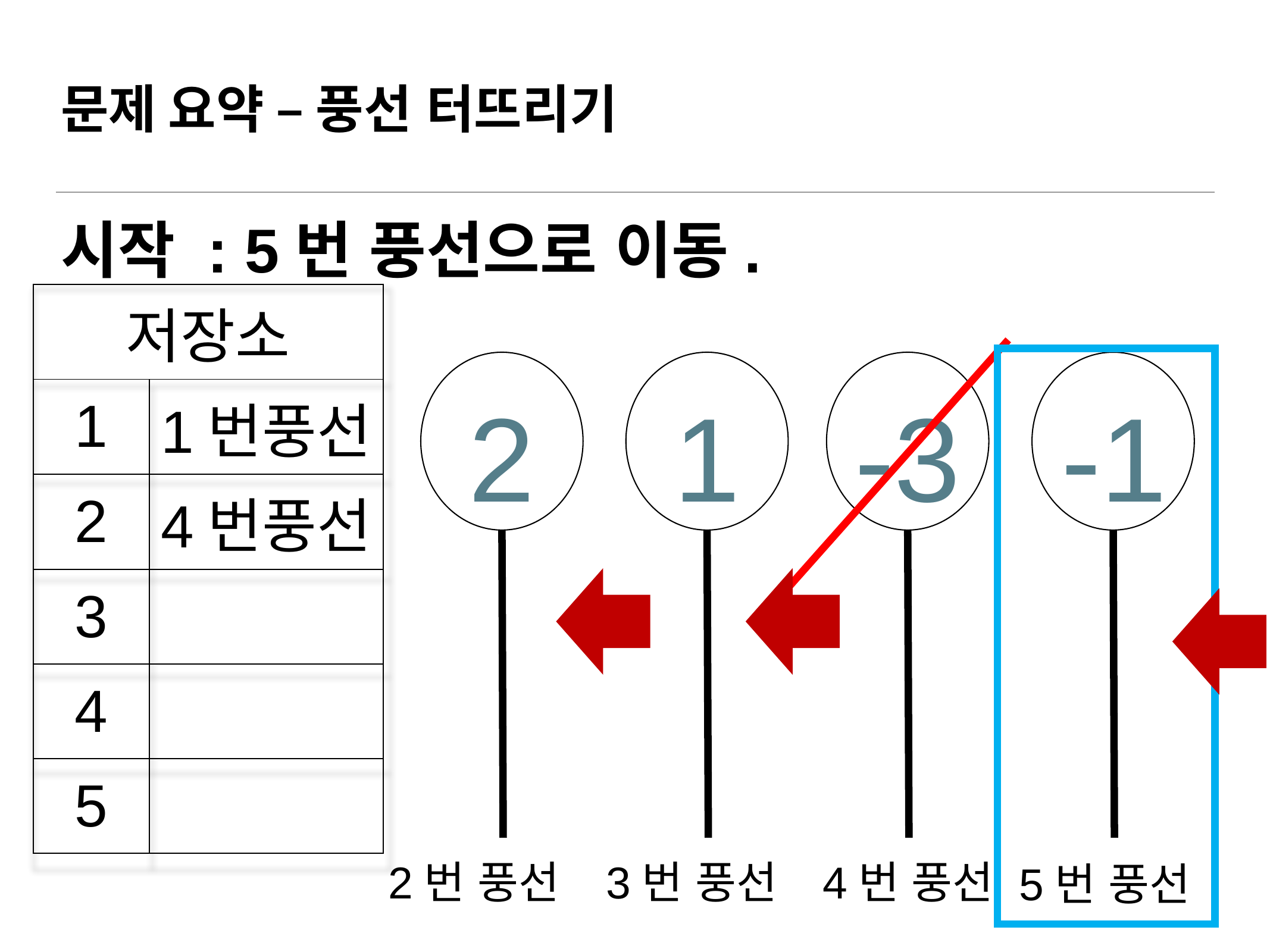

# 문제 요약 – 풍선 터뜨리기
시작 : 5번 풍선으로 이동.
| 저장소 |  |
| --- | --- |
| 1 | 1번풍선 |
| 2 | 4번풍선 |
| 3 |  |
| 4 |  |
| 5 |  |

2

1

-3

-1

2번 풍선
3번 풍선
4번 풍선
5번 풍선